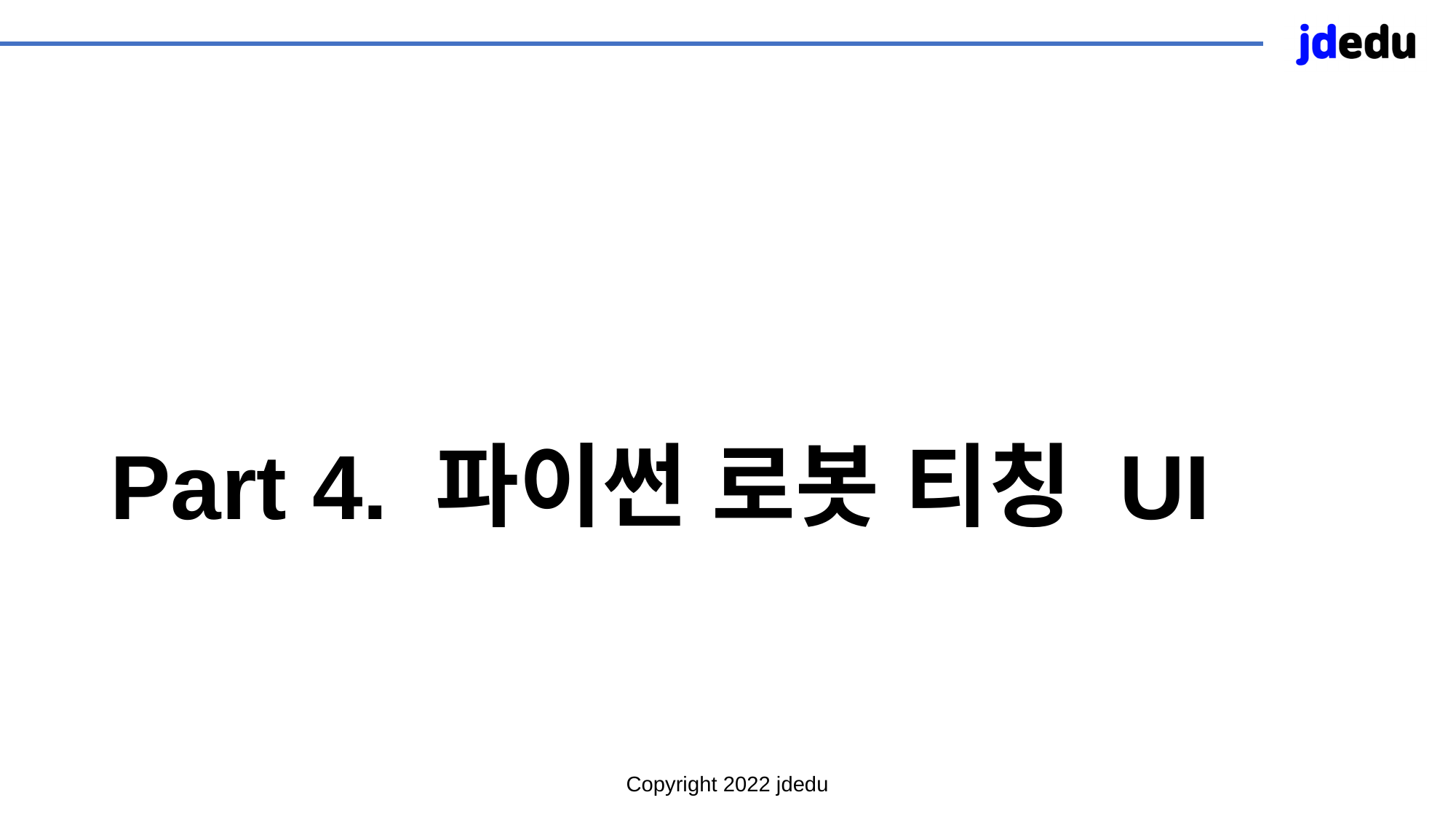

# Part 4. 파이썬 로봇 티칭 UI